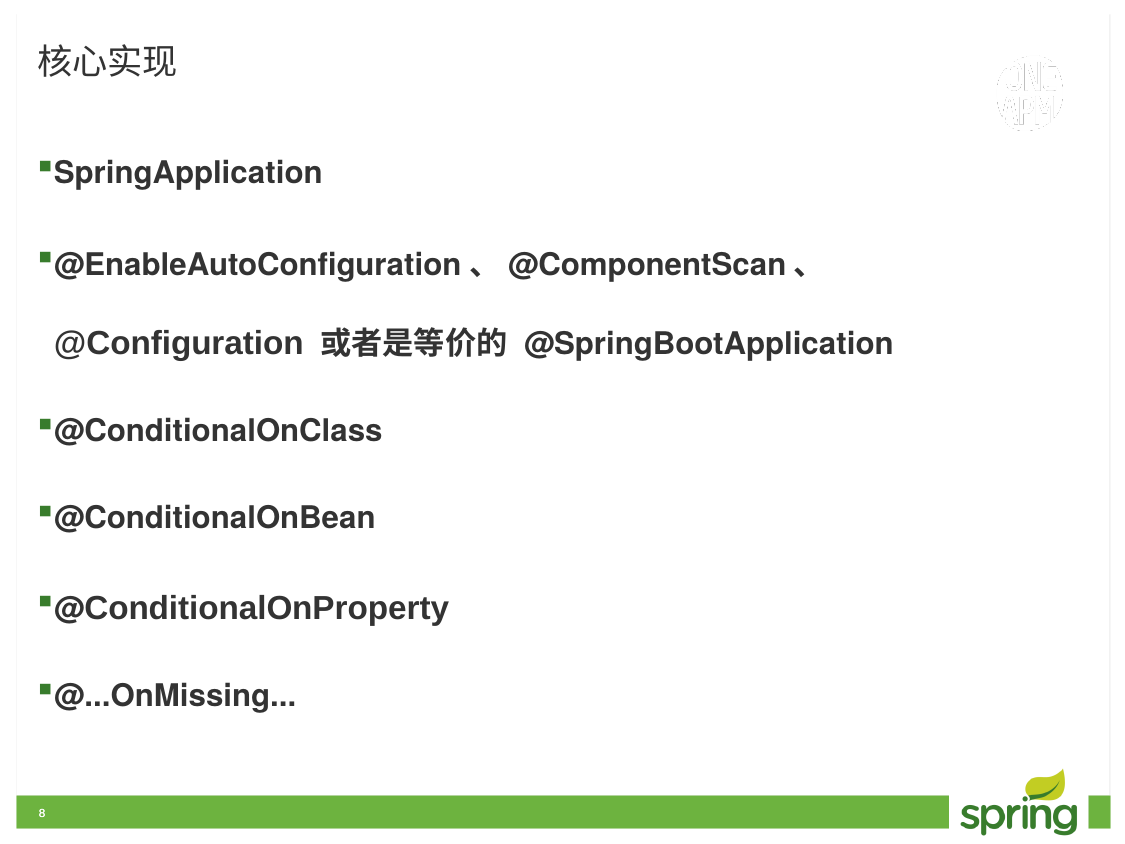

# 核心实现
SpringApplication
@EnableAutoConfiguration、@ComponentScan、 @Configuration 或者是等价的 @SpringBootApplication
@ConditionalOnClass
@ConditionalOnBean
@ConditionalOnProperty
@...OnMissing...